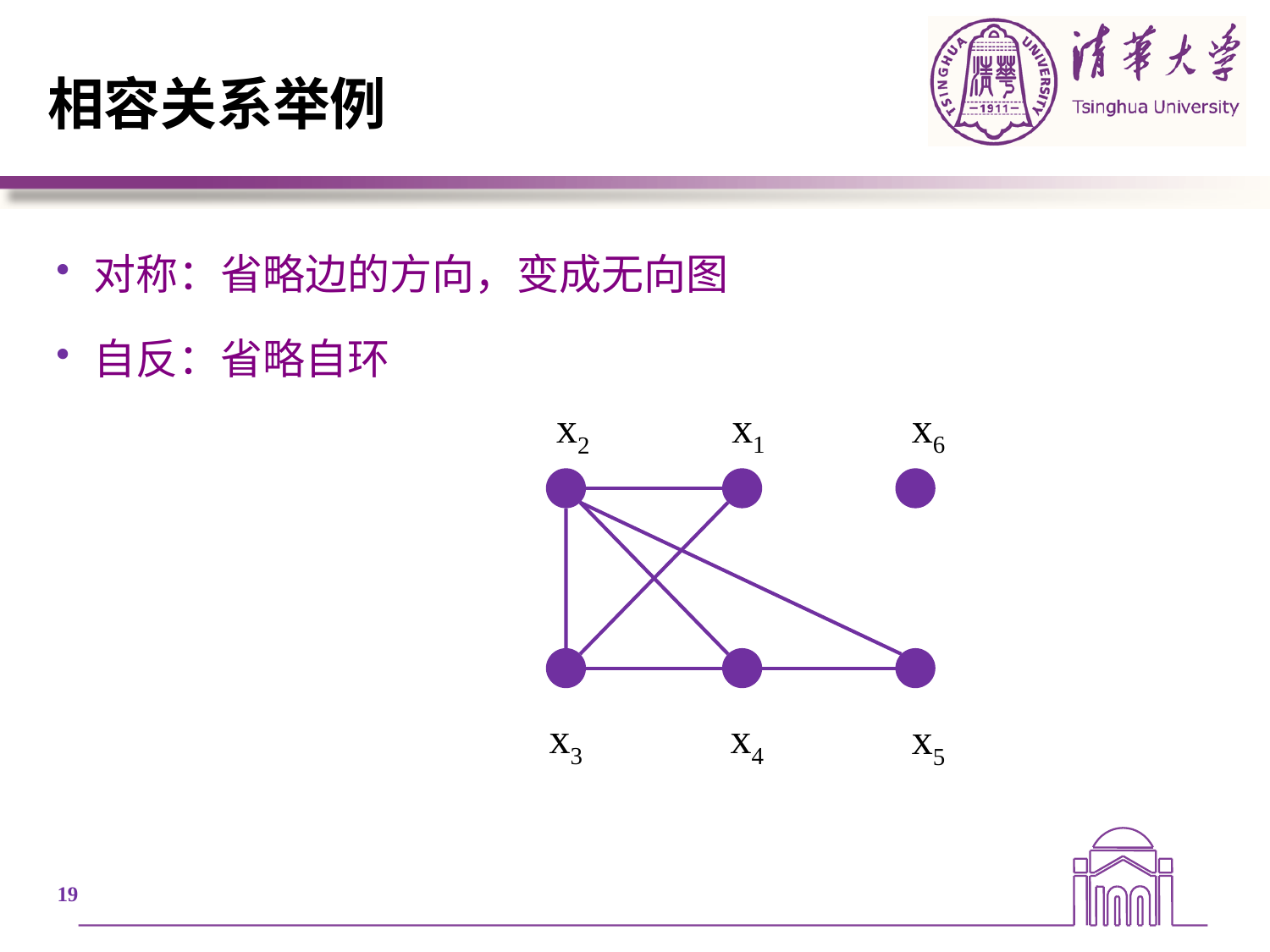

# 相容关系举例
对称：省略边的方向，变成无向图
自反：省略自环
x1
x6
x2

x4
x3
x5